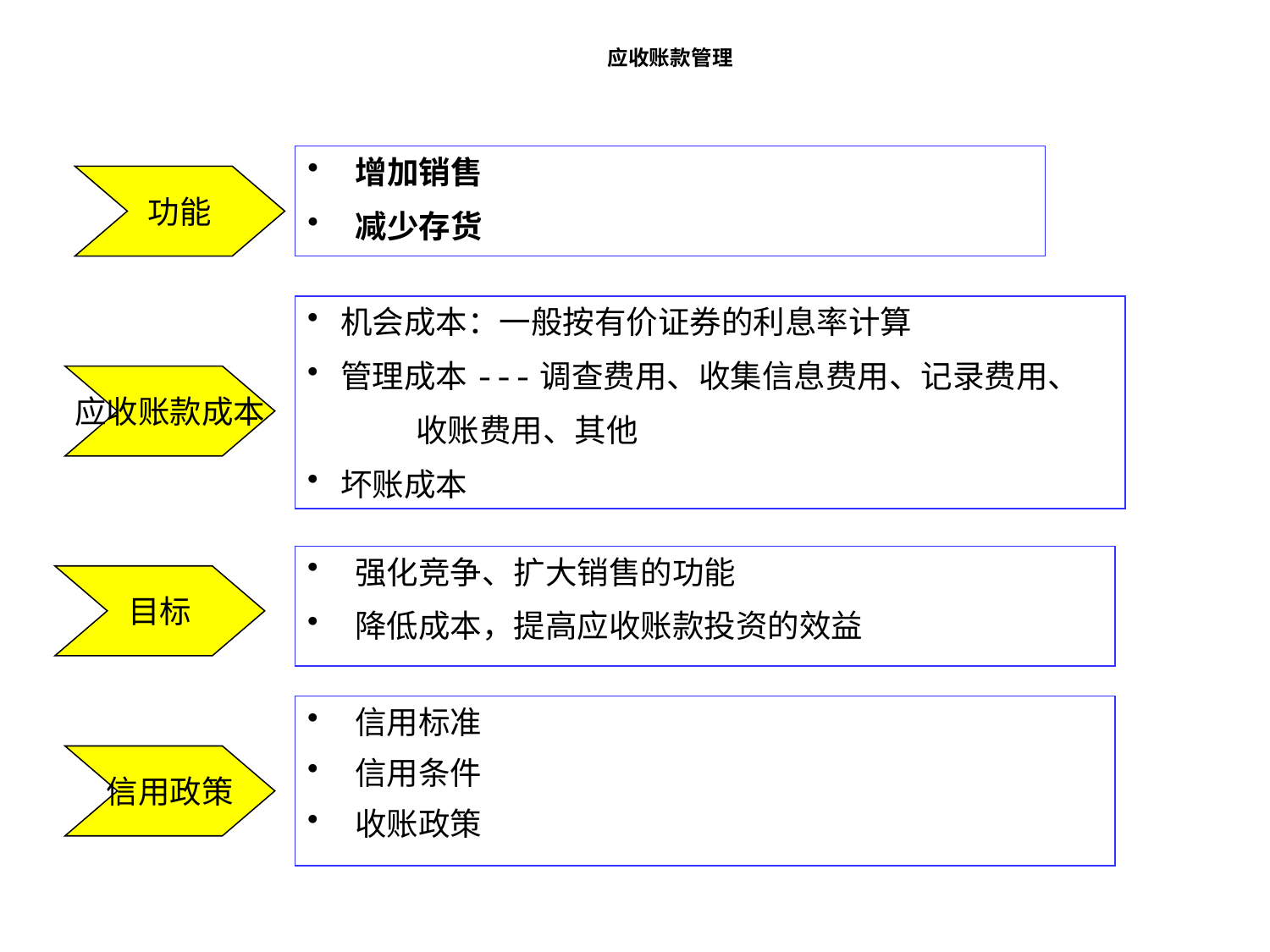

5.应收应收账款管理
账款的管理
增加销售
减少存货
功能
  机会成本：一般按有价证券的利息率计算
  管理成本---调查费用、收集信息费用、记录费用、
              收账费用、其他
  坏账成本
应收账款成本
强化竞争、扩大销售的功能
降低成本，提高应收账款投资的效益
目标
信用标准
信用条件
收账政策
信用政策